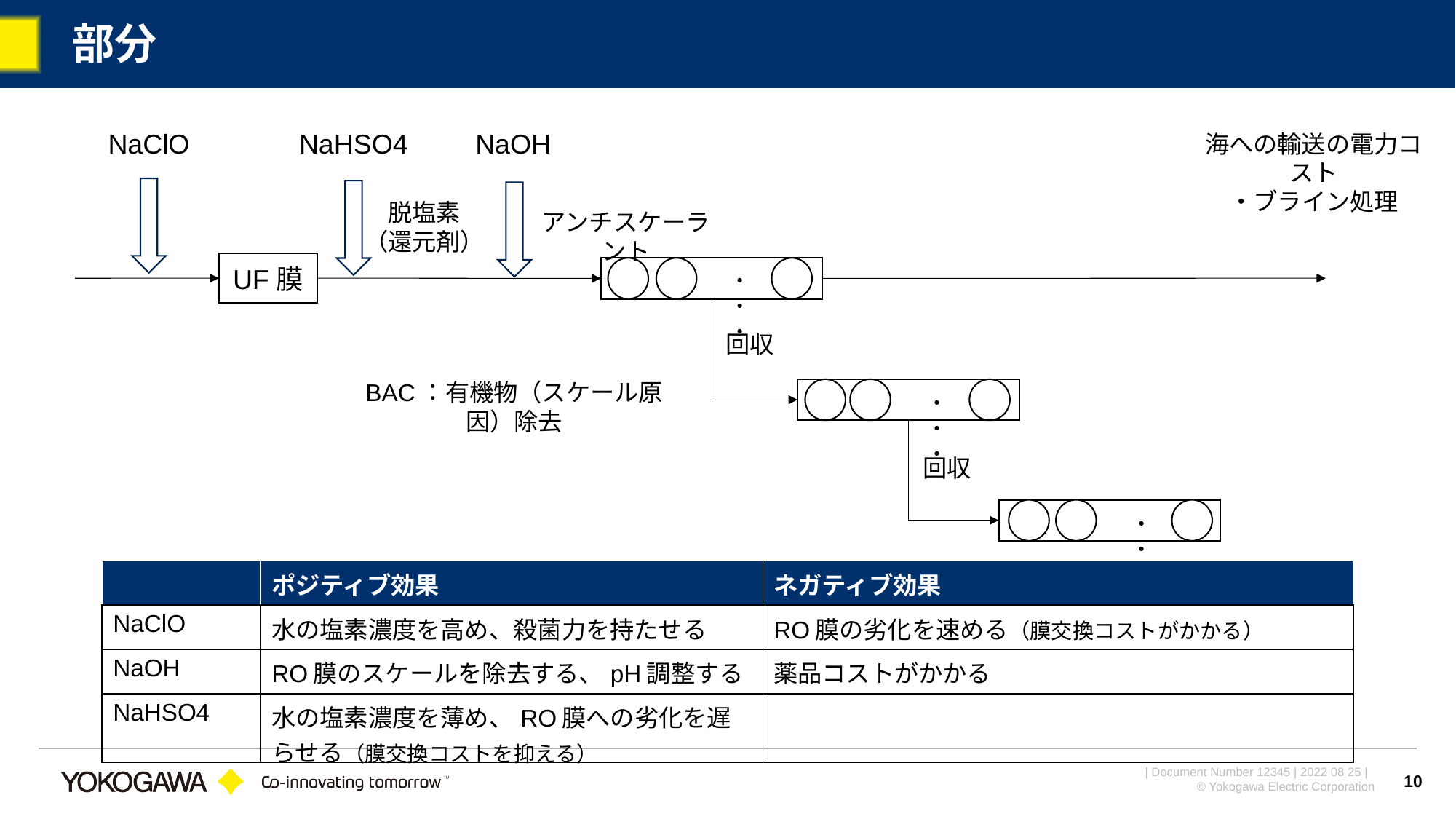

# 部分
NaClO
NaHSO4
NaOH
海への輸送の電力コスト
・ブライン処理

脱塩素
（還元剤）
アンチスケーラント
UF膜

・・・
回収
BAC：有機物（スケール原因）除去

・・・
回収

・・・
|  | ポジティブ効果 | ネガティブ効果 |
| --- | --- | --- |
| NaClO | 水の塩素濃度を高め、殺菌力を持たせる | RO膜の劣化を速める（膜交換コストがかかる） |
| NaOH | RO膜のスケールを除去する、pH調整する | 薬品コストがかかる |
| NaHSO4 | 水の塩素濃度を薄め、RO膜への劣化を遅らせる（膜交換コストを抑える） |  |
10